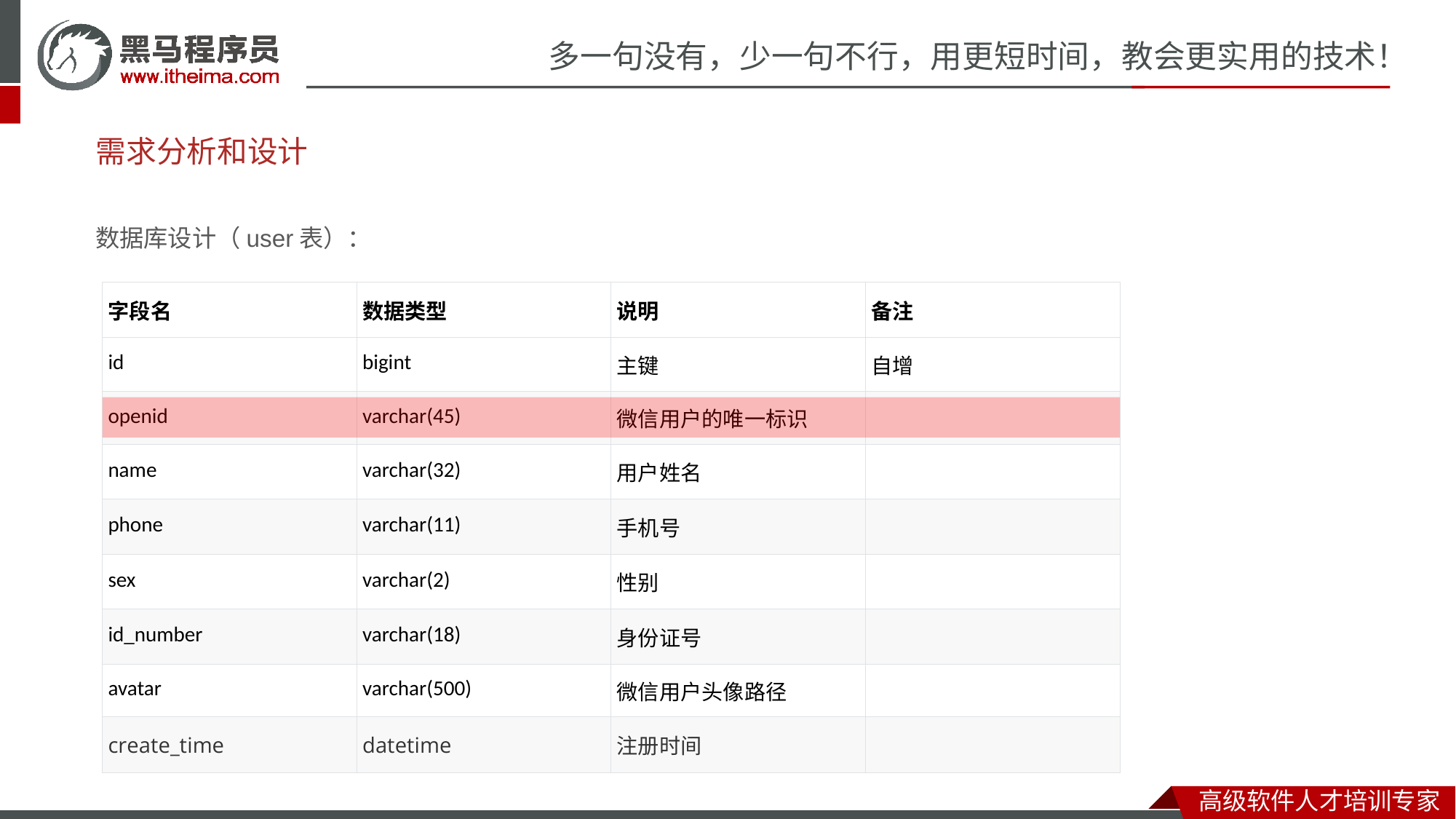

# 需求分析和设计
数据库设计（user表）：

| 字段名 | 数据类型 | 说明 | 备注 |
| --- | --- | --- | --- |
| id | bigint | 主键 | 自增 |
| openid | varchar(45) | 微信用户的唯一标识 |  |
| name | varchar(32) | 用户姓名 |  |
| phone | varchar(11) | 手机号 |  |
| sex | varchar(2) | 性别 |  |
| id\_number | varchar(18) | 身份证号 |  |
| avatar | varchar(500) | 微信用户头像路径 |  |
| create\_time | datetime | 注册时间 |  |